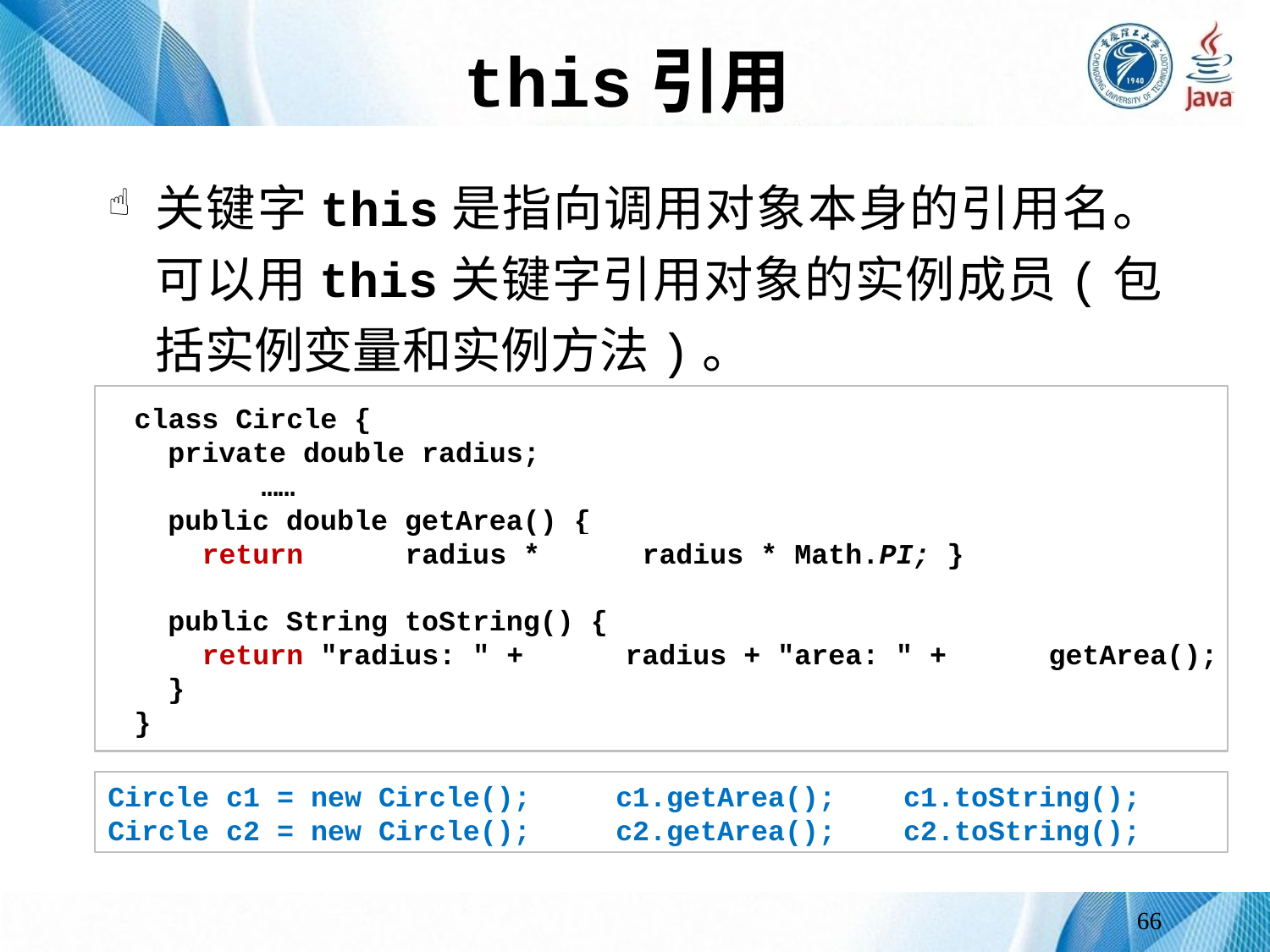

# this引用
关键字this是指向调用对象本身的引用名。可以用this关键字引用对象的实例成员(包括实例变量和实例方法)。

class Circle {
  private double radius;
	……
  public double getArea() {
    return this.radius * this.radius * Math.PI; }

  public String toString() {
    return "radius: " + this.radius + "area: " + this.getArea();
  }
}

Circle c1 = new Circle();	c1.getArea();	  c1.toString();
Circle c2 = new Circle();	c2.getArea();	  c2.toString();
66